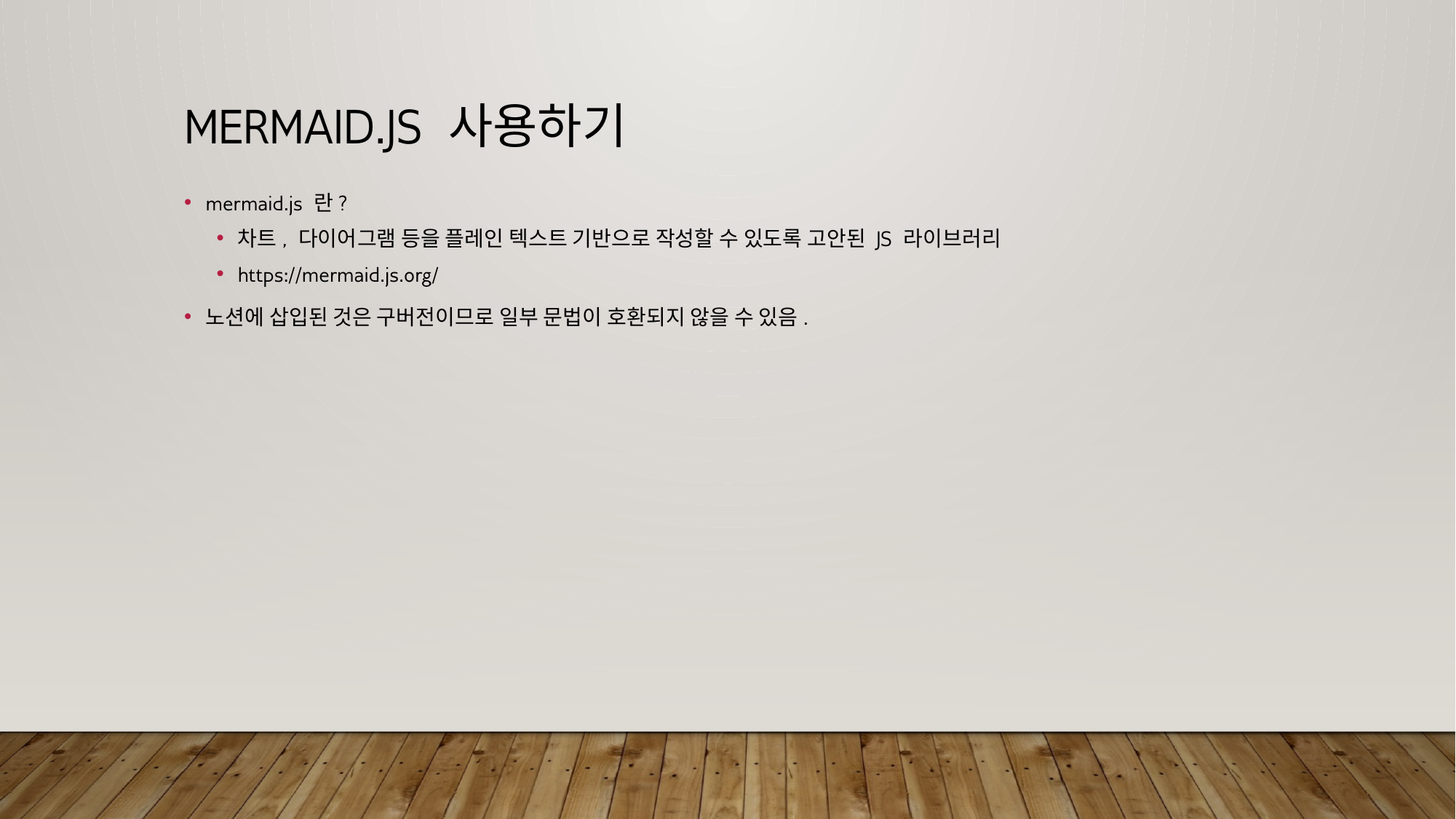

# mermaid.js 사용하기
mermaid.js 란?
차트, 다이어그램 등을 플레인 텍스트 기반으로 작성할 수 있도록 고안된 JS 라이브러리
https://mermaid.js.org/
노션에 삽입된 것은 구버전이므로 일부 문법이 호환되지 않을 수 있음.